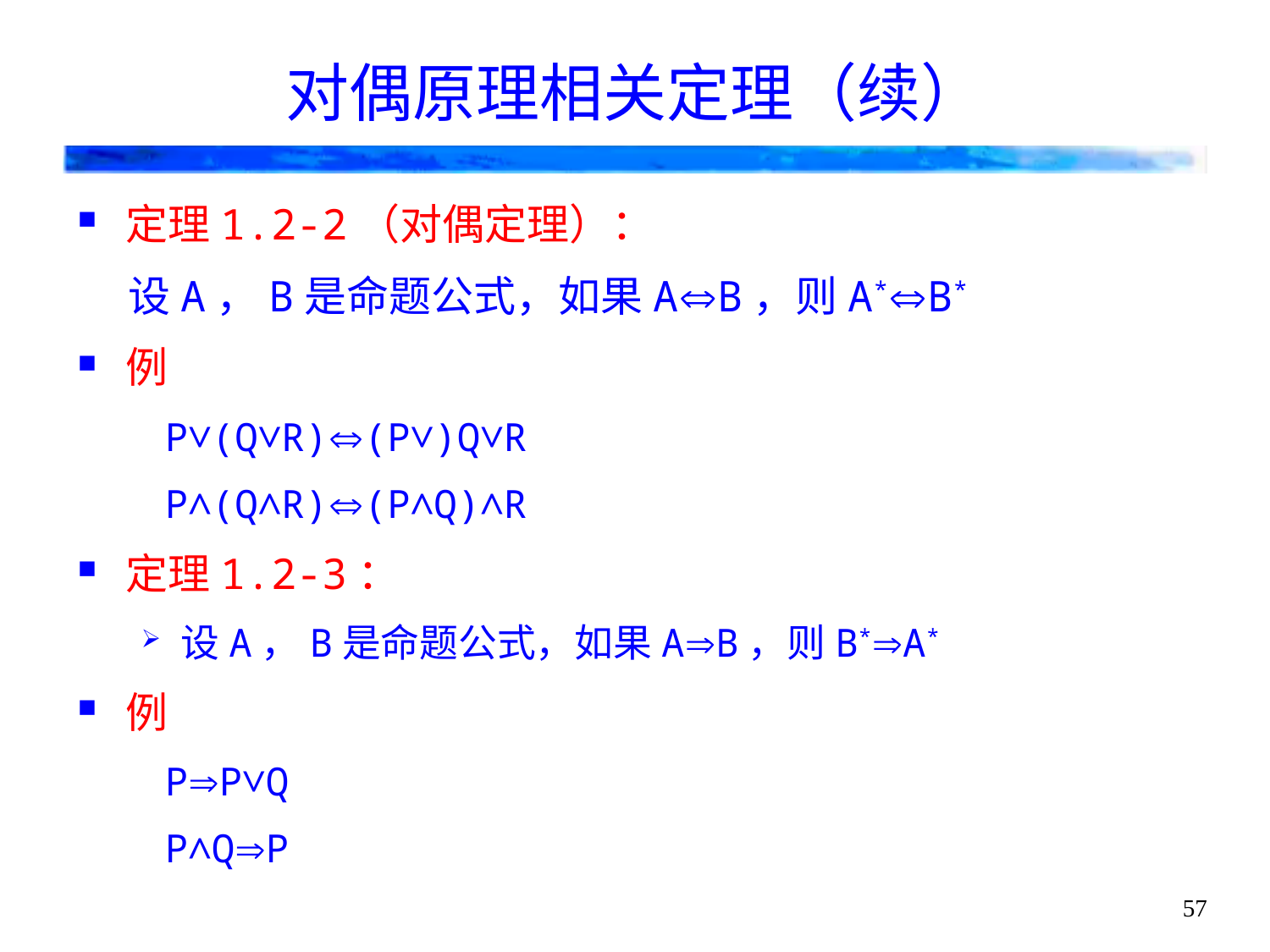

# 对偶原理相关定理（续）
定理1.2-2（对偶定理）：
设A，B是命题公式，如果A⇔B，则A*⇔B*
例
P∨(Q∨R)⇔(P∨)Q∨R
P∧(Q∧R)⇔(P∧Q)∧R
定理1.2-3：
设A，B是命题公式，如果A⇒B，则B*⇒A*
例
P⇒P∨Q
P∧Q⇒P

57